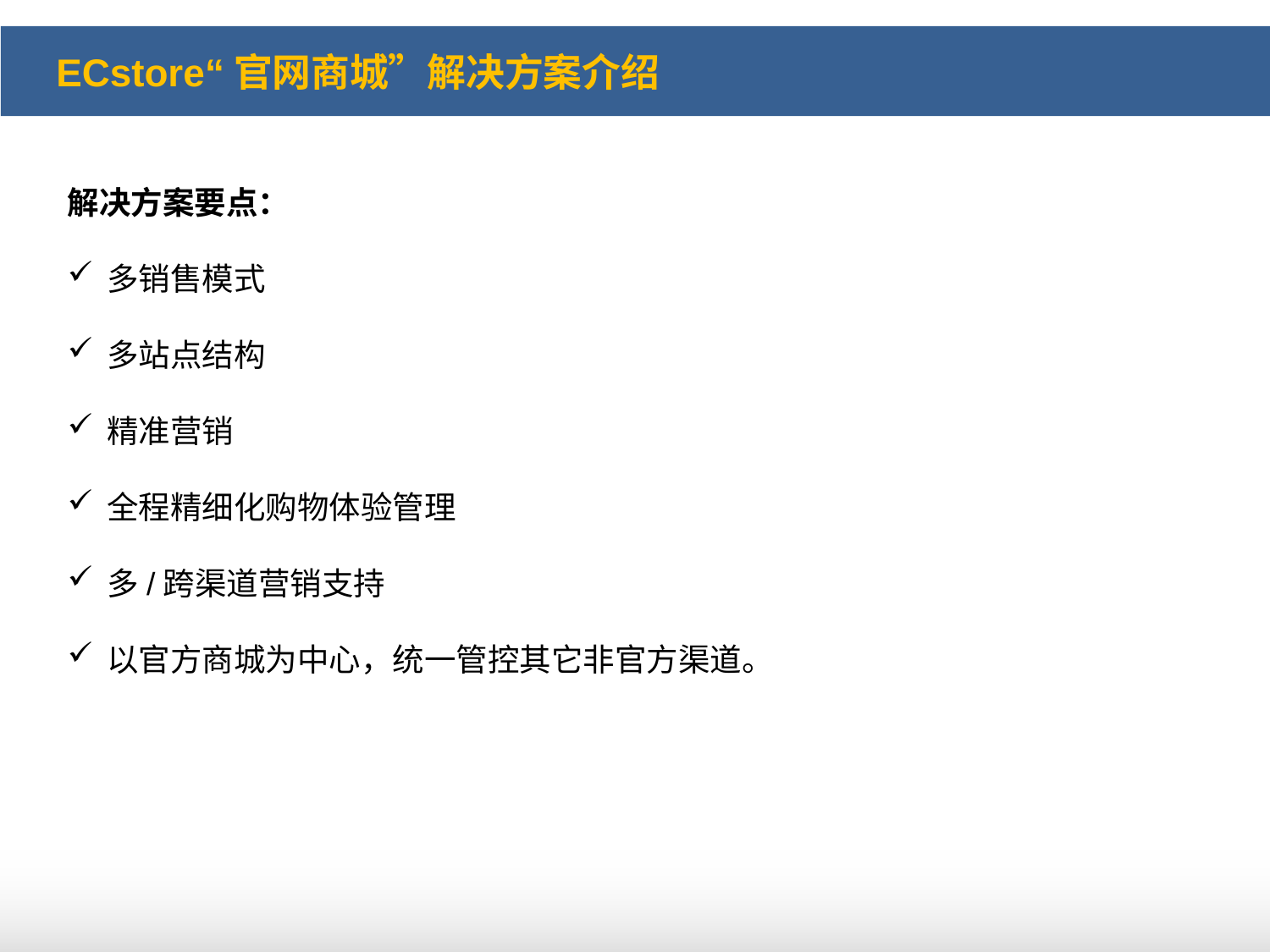

ECstore“官网商城”解决方案介绍
解决方案要点：
多销售模式
多站点结构
精准营销
全程精细化购物体验管理
多/跨渠道营销支持
以官方商城为中心，统一管控其它非官方渠道。